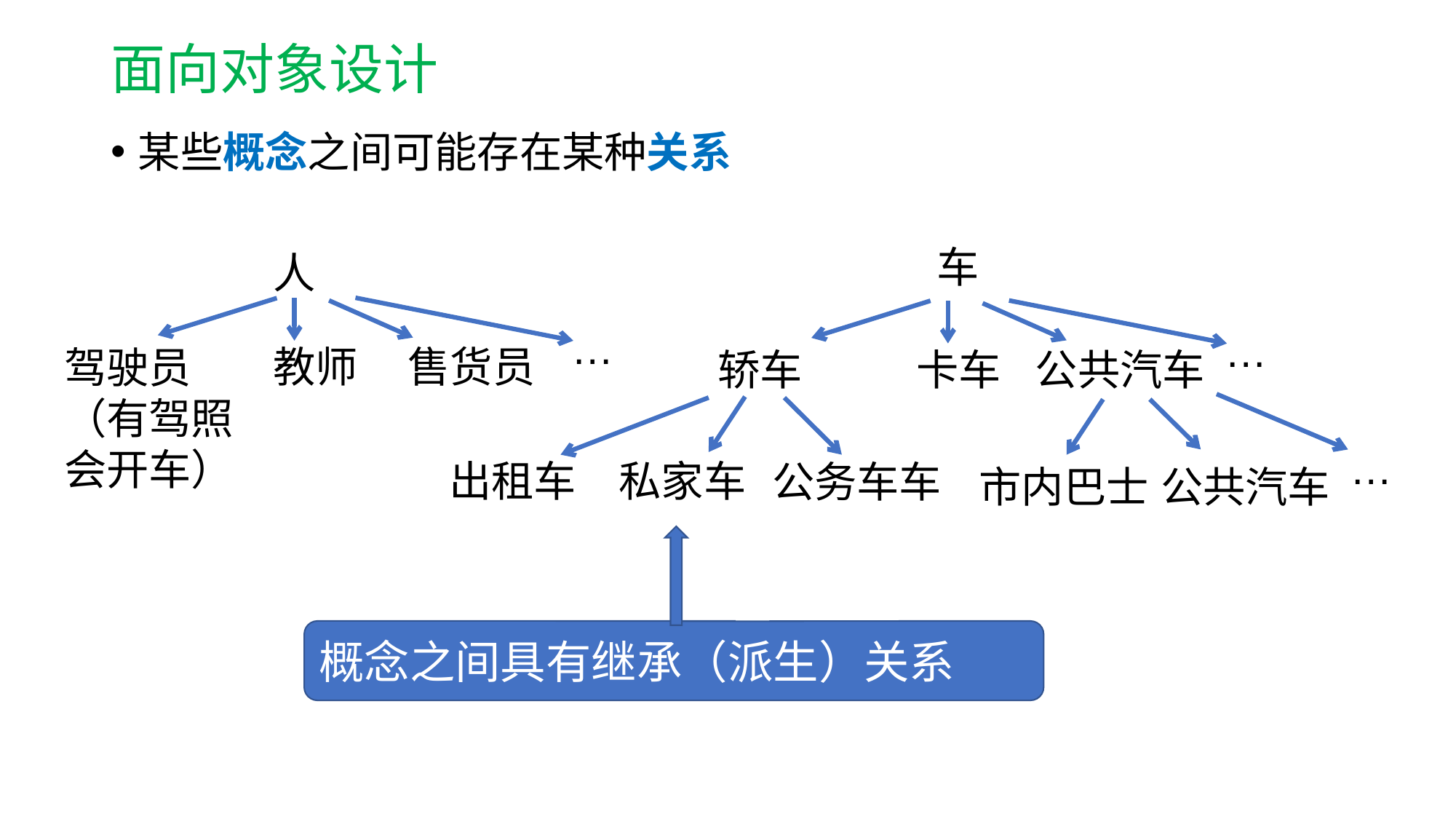

# 面向对象设计
某些概念之间可能存在某种关系
车
人
…
教师
售货员
驾驶员
（有驾照会开车）
…
卡车
公共汽车
轿车
…
市内巴士
公共汽车
出租车
私家车
公务车车

概念之间具有继承（派生）关系